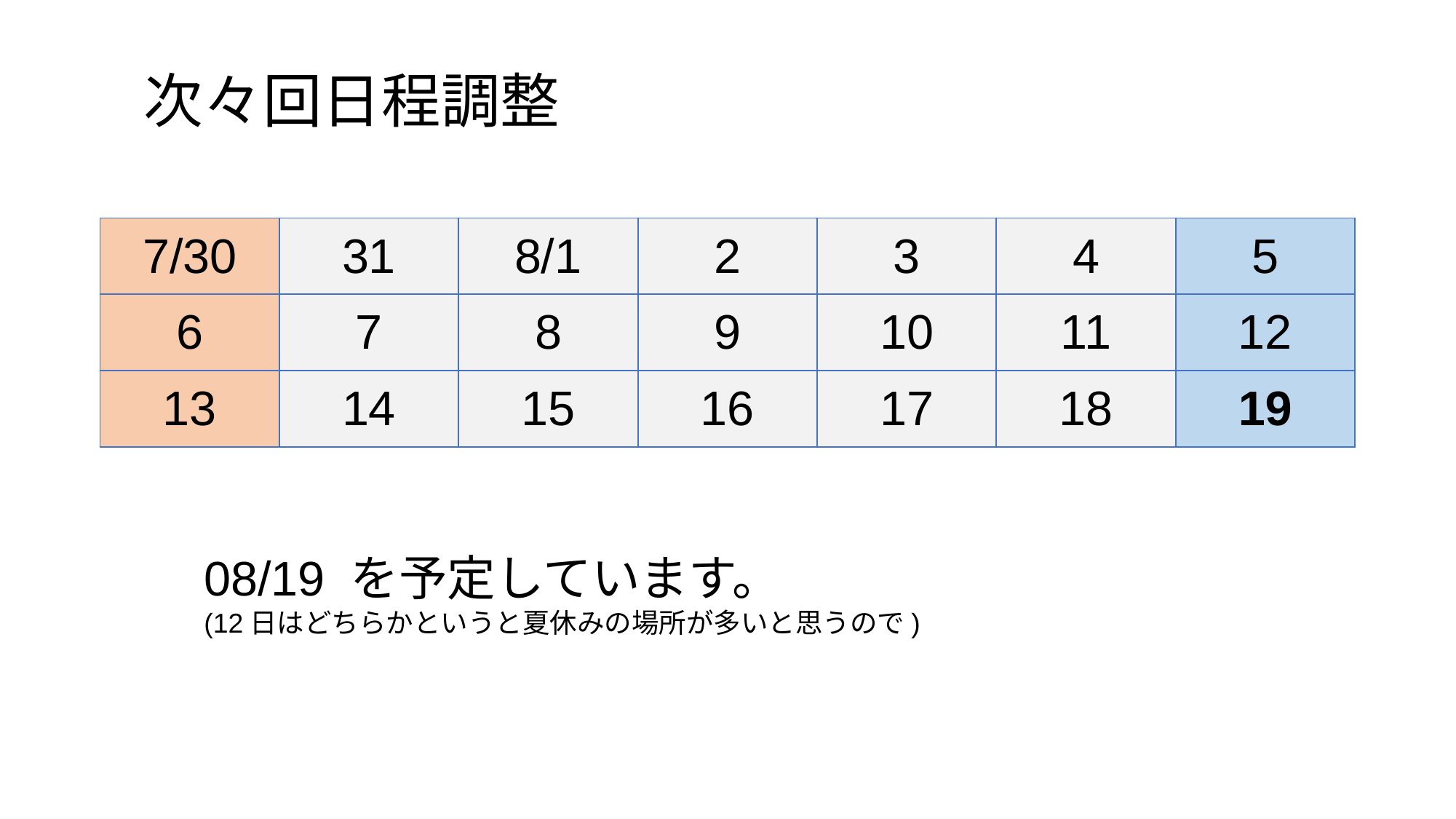

# 次々回日程調整
| 7/30 | 31 | 8/1 | 2 | 3 | 4 | 5 |
| --- | --- | --- | --- | --- | --- | --- |
| 6 | 7 | 8 | 9 | 10 | 11 | 12 |
| 13 | 14 | 15 | 16 | 17 | 18 | 19 |
08/19 を予定しています。
(12日はどちらかというと夏休みの場所が多いと思うので)